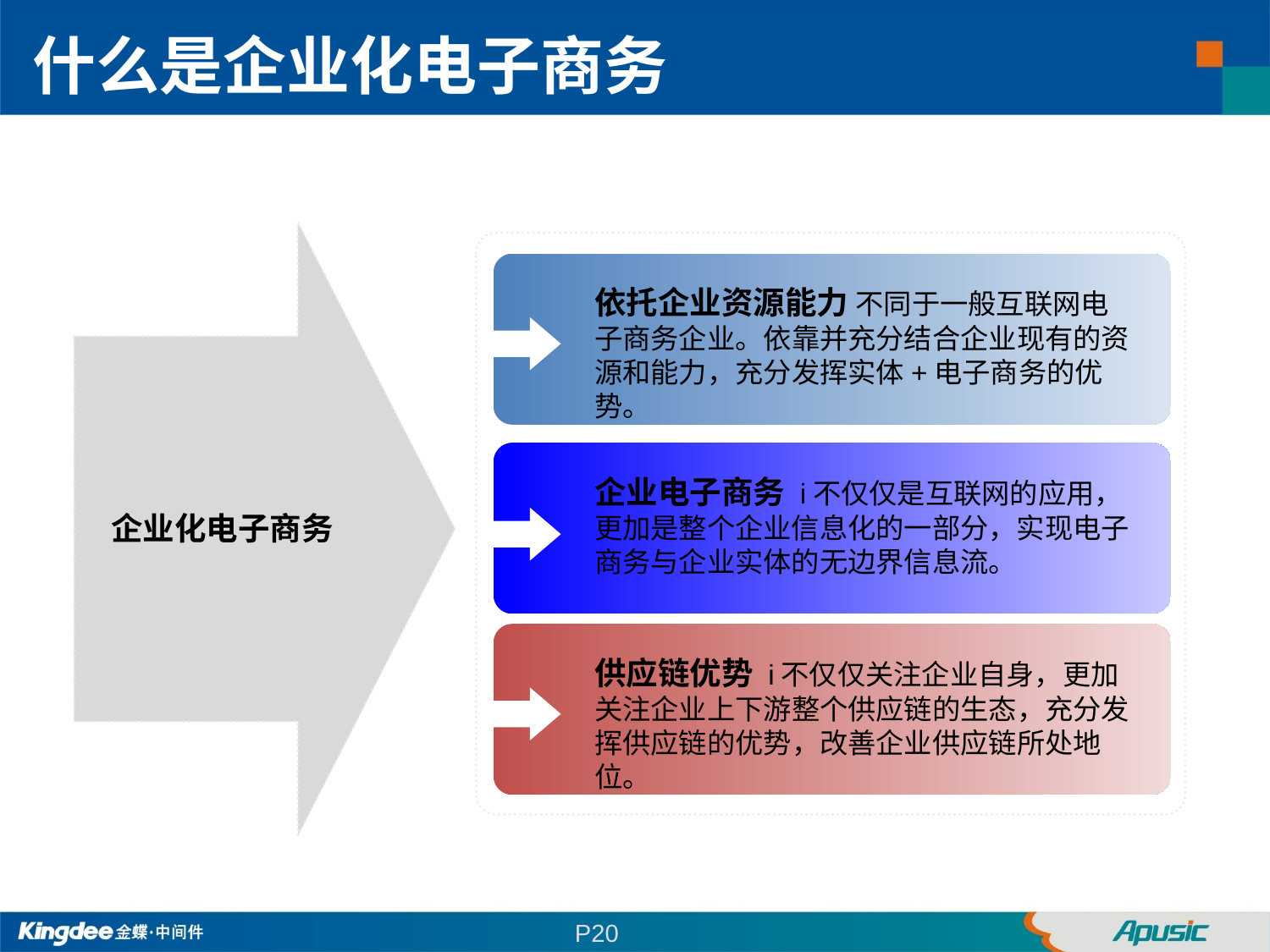

什么是企业化电子商务

依托企业资源能力 不同于一般互联网电子商务企业。依靠并充分结合企业现有的资源和能力，充分发挥实体+电子商务的优势。

企业电子商务 i不仅仅是互联网的应用，更加是整个企业信息化的一部分，实现电子商务与企业实体的无边界信息流。
 企业化电子商务

供应链优势 i不仅仅关注企业自身，更加关注企业上下游整个供应链的生态，充分发挥供应链的优势，改善企业供应链所处地位。